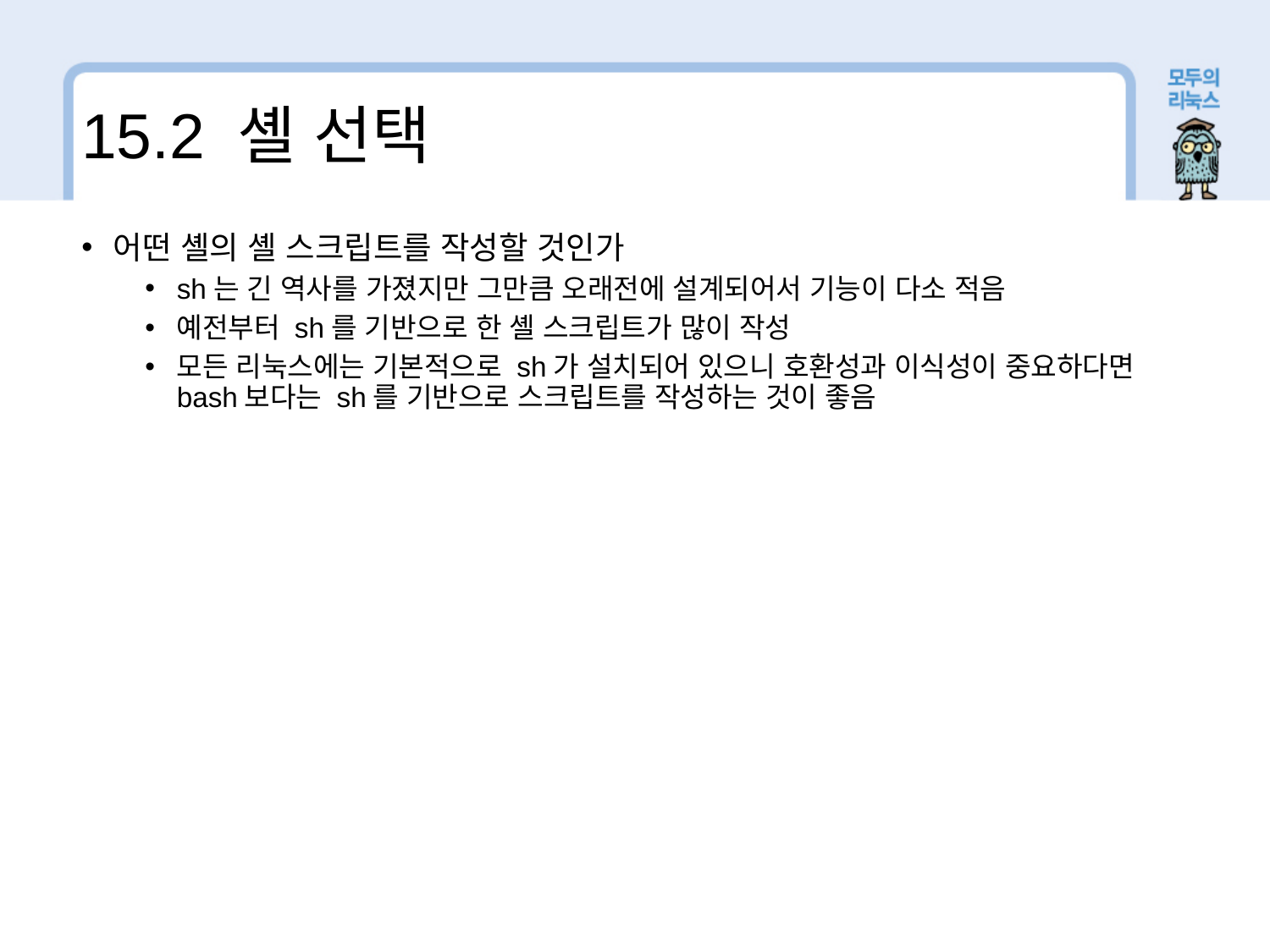

15.2 셸 선택
어떤 셸의 셸 스크립트를 작성할 것인가
sh는 긴 역사를 가졌지만 그만큼 오래전에 설계되어서 기능이 다소 적음
예전부터 sh를 기반으로 한 셸 스크립트가 많이 작성
모든 리눅스에는 기본적으로 sh가 설치되어 있으니 호환성과 이식성이 중요하다면 bash보다는 sh를 기반으로 스크립트를 작성하는 것이 좋음